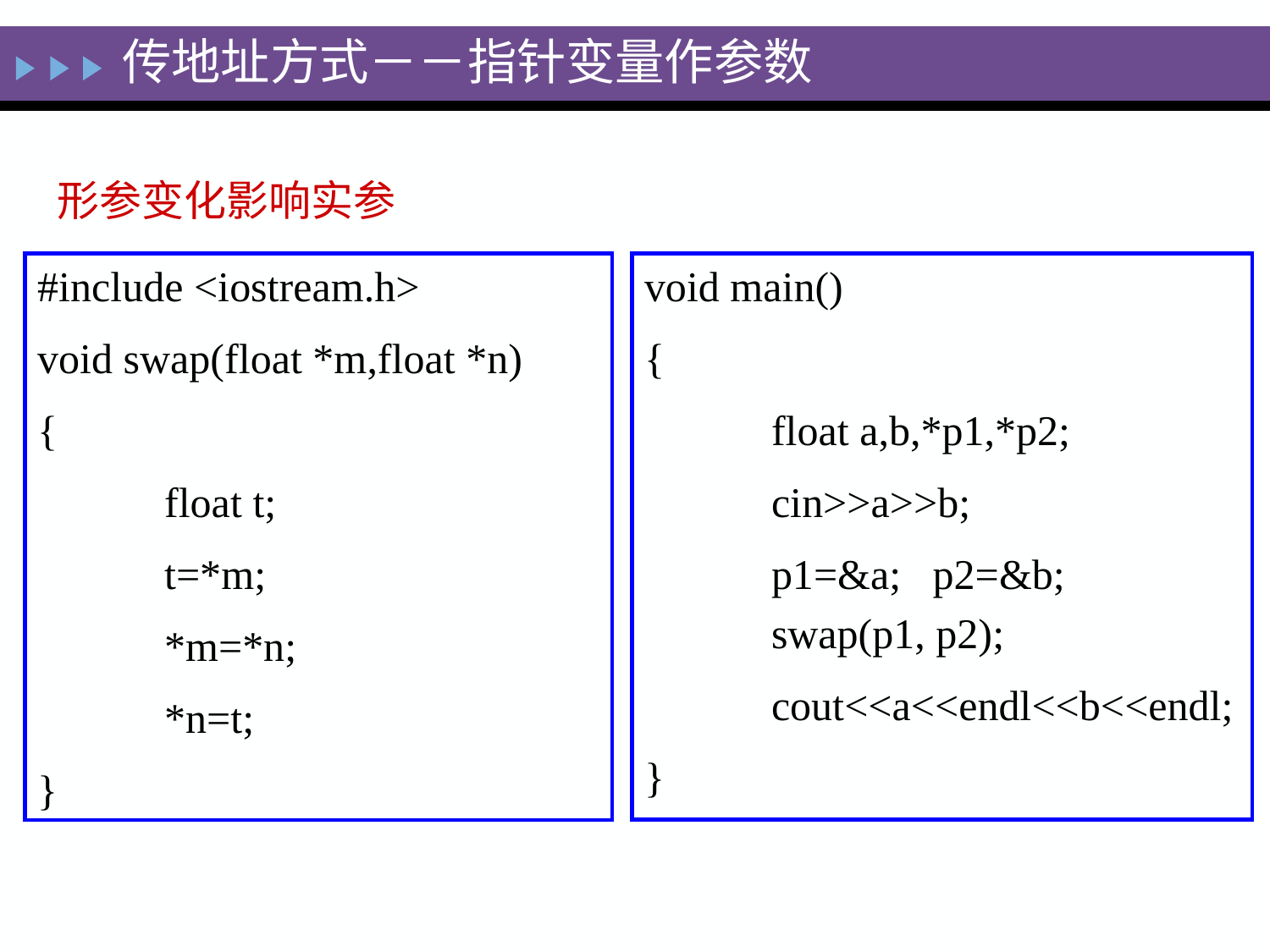

传地址方式－－指针变量作参数
形参变化影响实参
#include <iostream.h>
void swap(float *m,float *n)
{
	float t;
 	t=*m;
 	*m=*n;
 	*n=t;
}
void main()
{
	float a,b,*p1,*p2;
 	cin>>a>>b;
 	p1=&a;   p2=&b;
 	swap(p1, p2);
	cout<<a<<endl<<b<<endl;
}